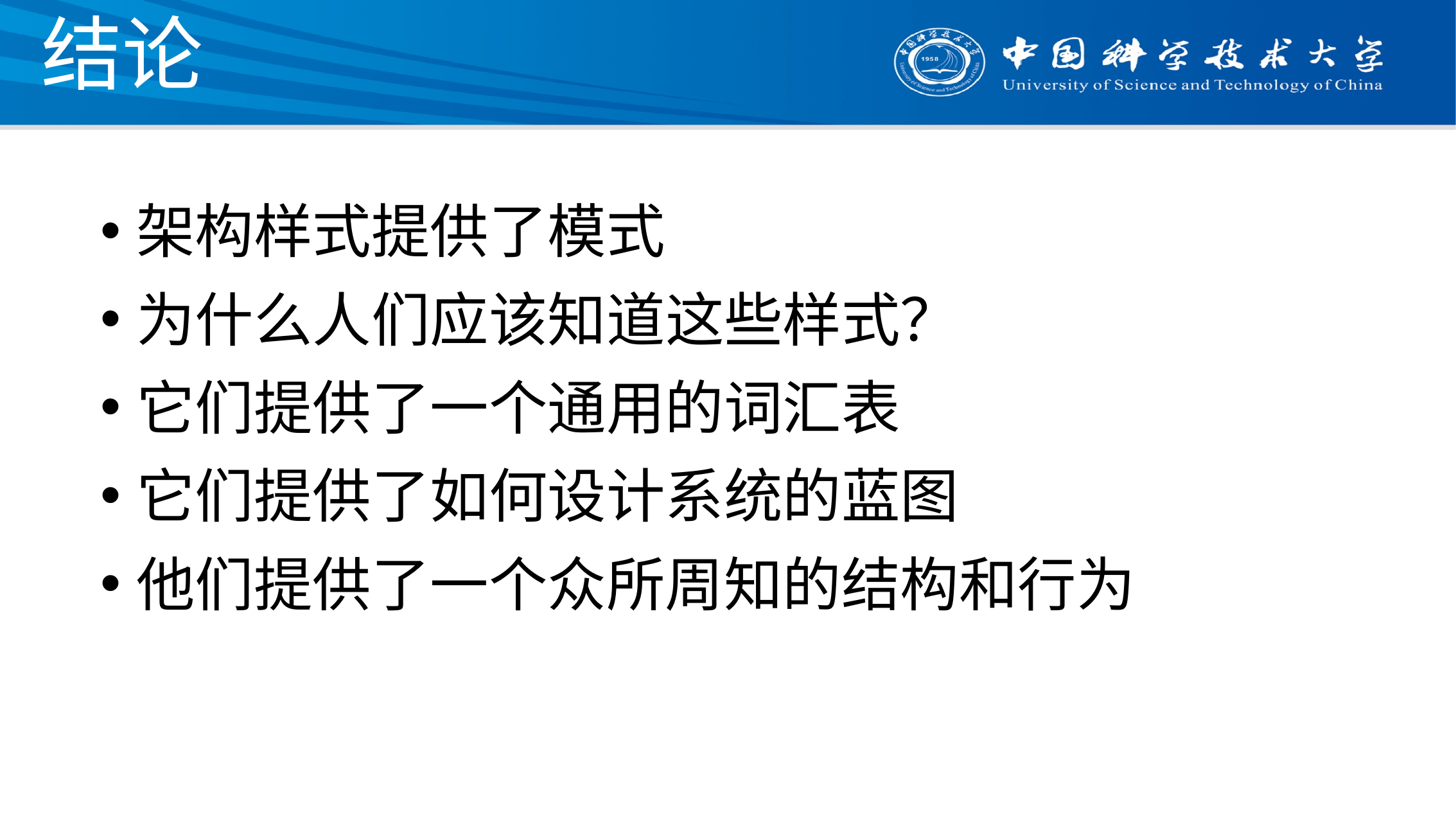

# 结论
架构样式提供了模式
为什么人们应该知道这些样式？
它们提供了一个通用的词汇表
它们提供了如何设计系统的蓝图
他们提供了一个众所周知的结构和行为